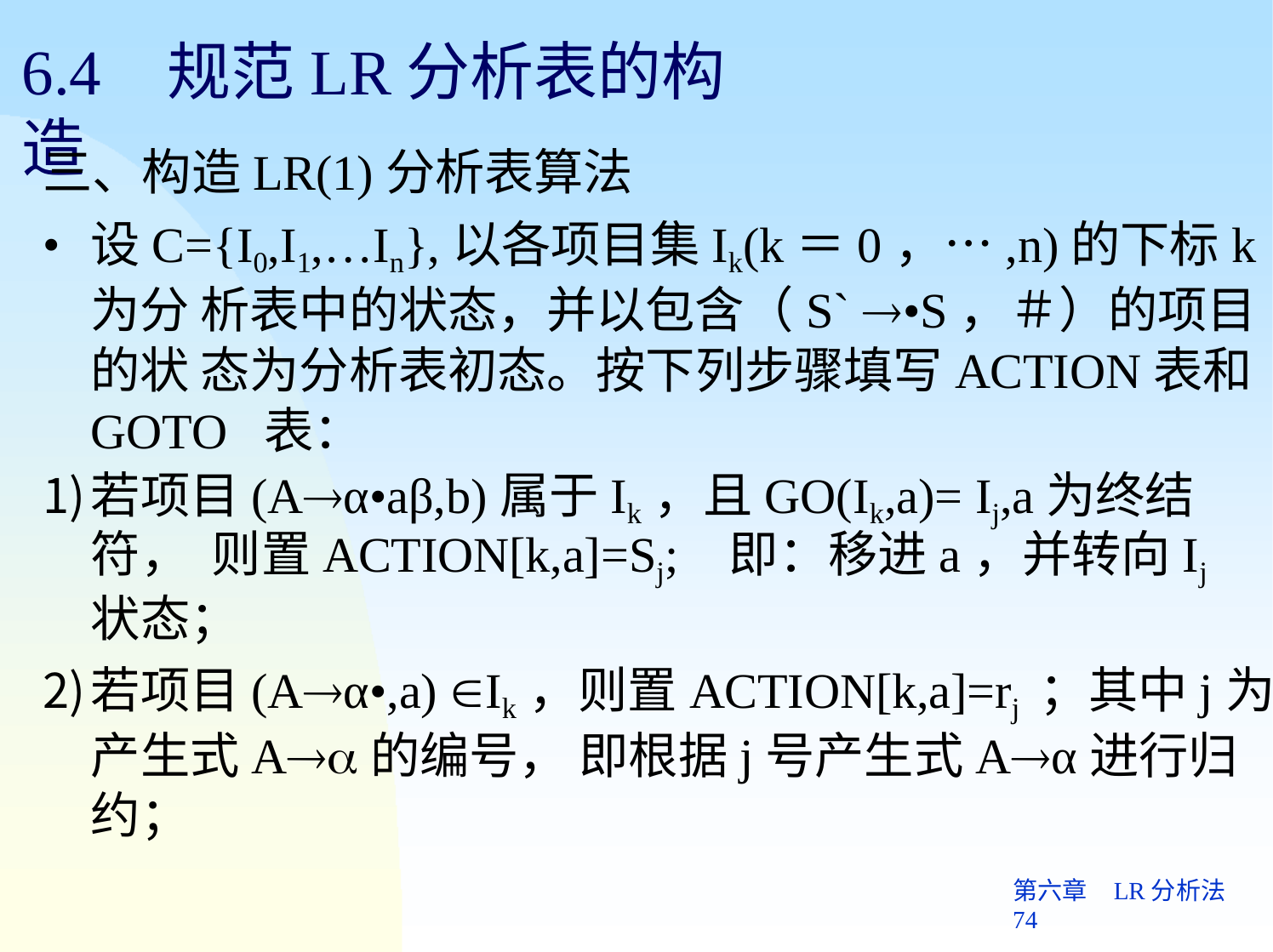

# 6.4	规范LR分析表的构造
三、构造LR(1)分析表算法
设C={I0,I1,…In},以各项目集Ik(k＝0，…,n)的下标k为分 析表中的状态，并以包含（S` →•S，＃）的项目的状 态为分析表初态。按下列步骤填写ACTION表和GOTO  表：
若项目(A→α•aβ,b)属于Ik，且GO(Ik,a)= Ij,a为终结符，  则置ACTION[k,a]=Sj;	即：移进a，并转向Ij状态；
若项目(A→α•,a) ∈Ik，则置ACTION[k,a]=rj ；其中j为 产生式A→α的编号， 即根据j号产生式A→α进行归约；
第六章	LR分析法 74